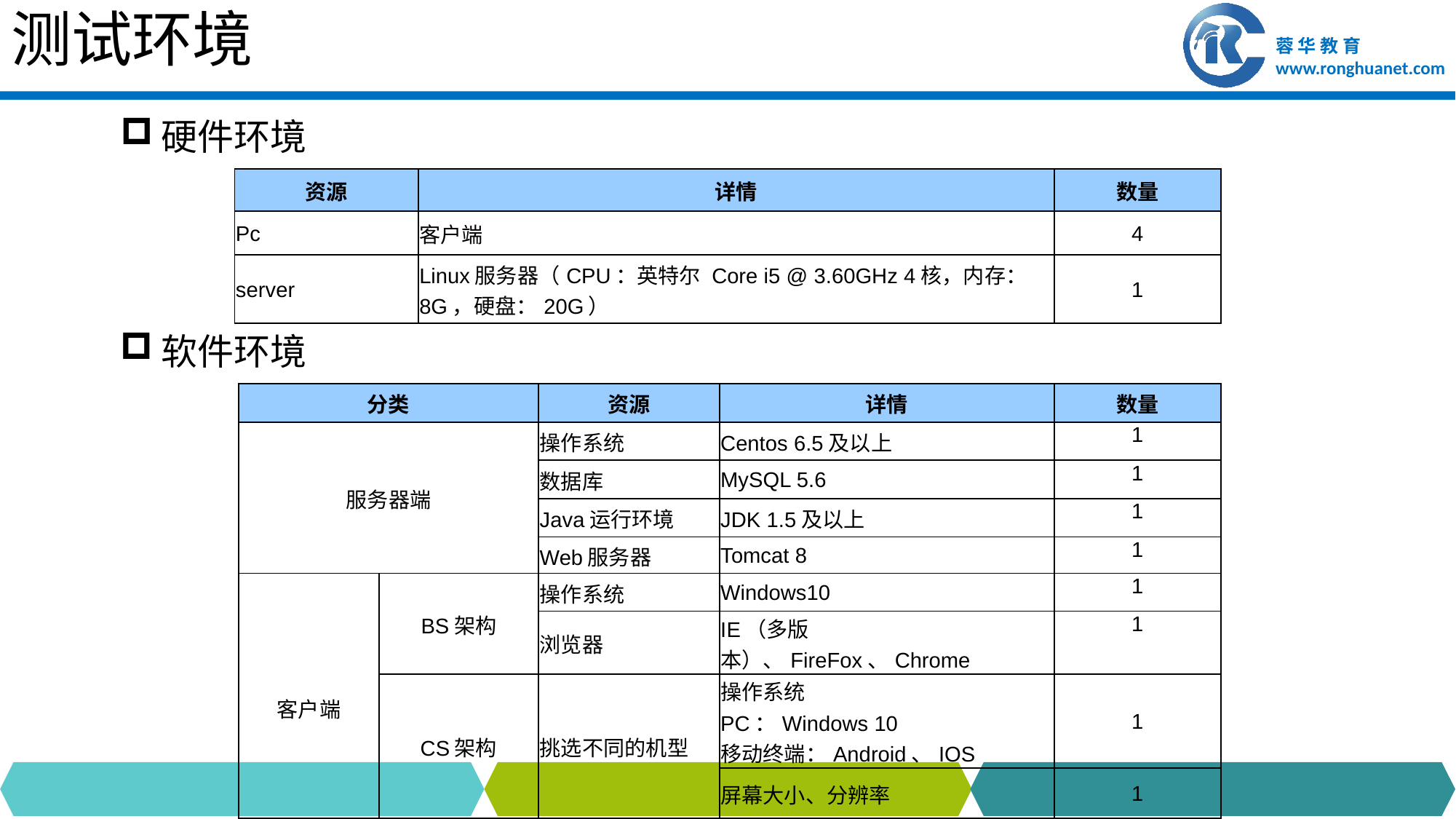

# 测试环境
硬件环境
| 资源 | 详情 | 数量 |
| --- | --- | --- |
| Pc | 客户端 | 4 |
| server | Linux服务器（CPU：英特尔 Core i5 @ 3.60GHz 4核，内存：8G，硬盘：20G） | 1 |
软件环境
| 分类 |  | 资源 | 详情 | 数量 |
| --- | --- | --- | --- | --- |
| 服务器端 |  | 操作系统 | Centos 6.5及以上 | 1 |
|  |  | 数据库 | MySQL 5.6 | 1 |
|  |  | Java运行环境 | JDK 1.5及以上 | 1 |
|  |  | Web服务器 | Tomcat 8 | 1 |
| 客户端 | BS架构 | 操作系统 | Windows10 | 1 |
|  |  | 浏览器 | IE（多版本）、FireFox、Chrome | 1 |
|  | CS架构 | 挑选不同的机型 | 操作系统 PC：Windows 10 移动终端：Android、IOS | 1 |
|  |  |  | 屏幕大小、分辨率 | 1 |